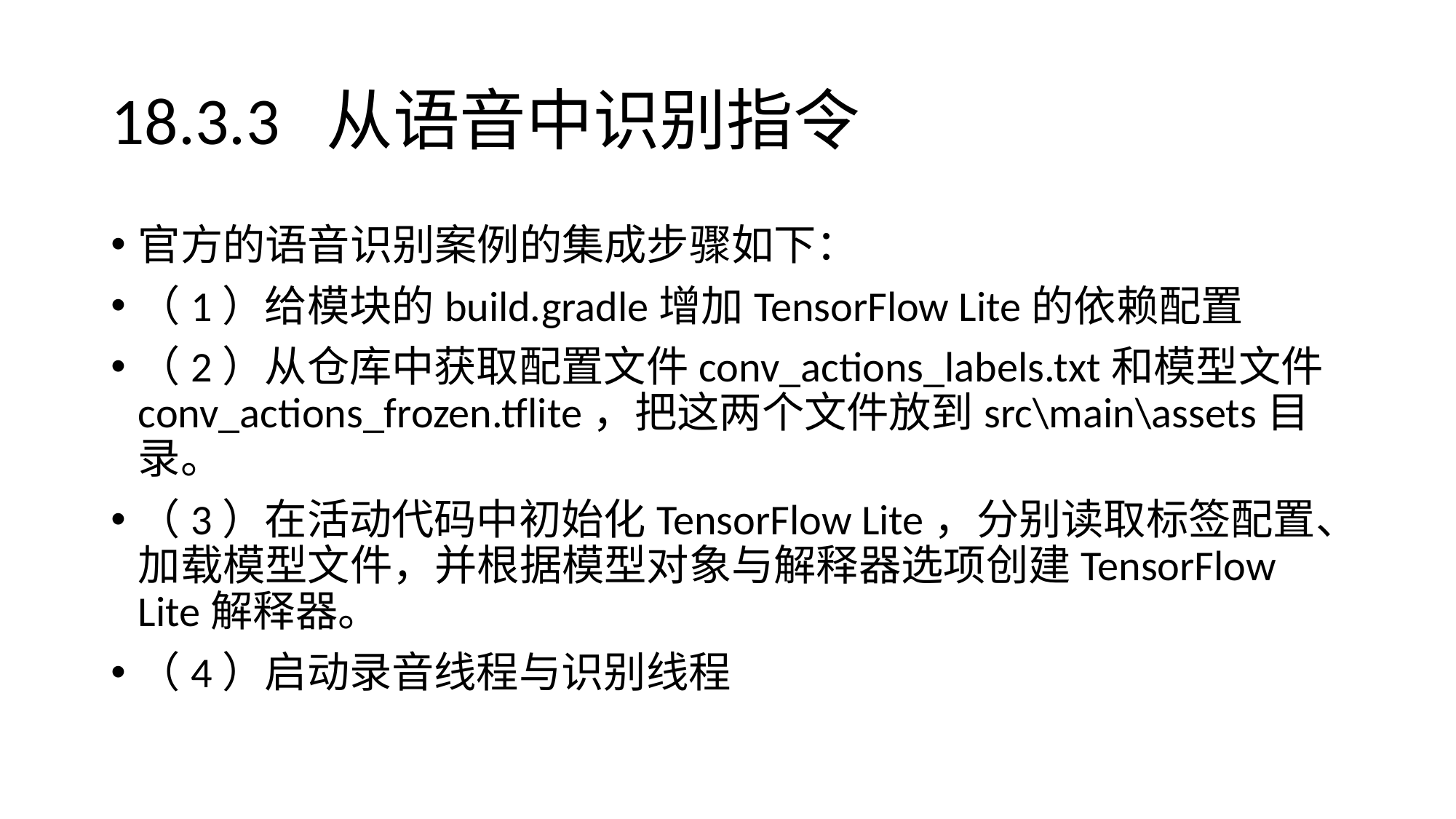

# 18.3.3  从语音中识别指令
官方的语音识别案例的集成步骤如下：
（1）给模块的build.gradle增加TensorFlow Lite的依赖配置
（2）从仓库中获取配置文件conv_actions_labels.txt和模型文件conv_actions_frozen.tflite，把这两个文件放到src\main\assets目录。
（3）在活动代码中初始化TensorFlow Lite，分别读取标签配置、加载模型文件，并根据模型对象与解释器选项创建TensorFlow Lite解释器。
（4）启动录音线程与识别线程